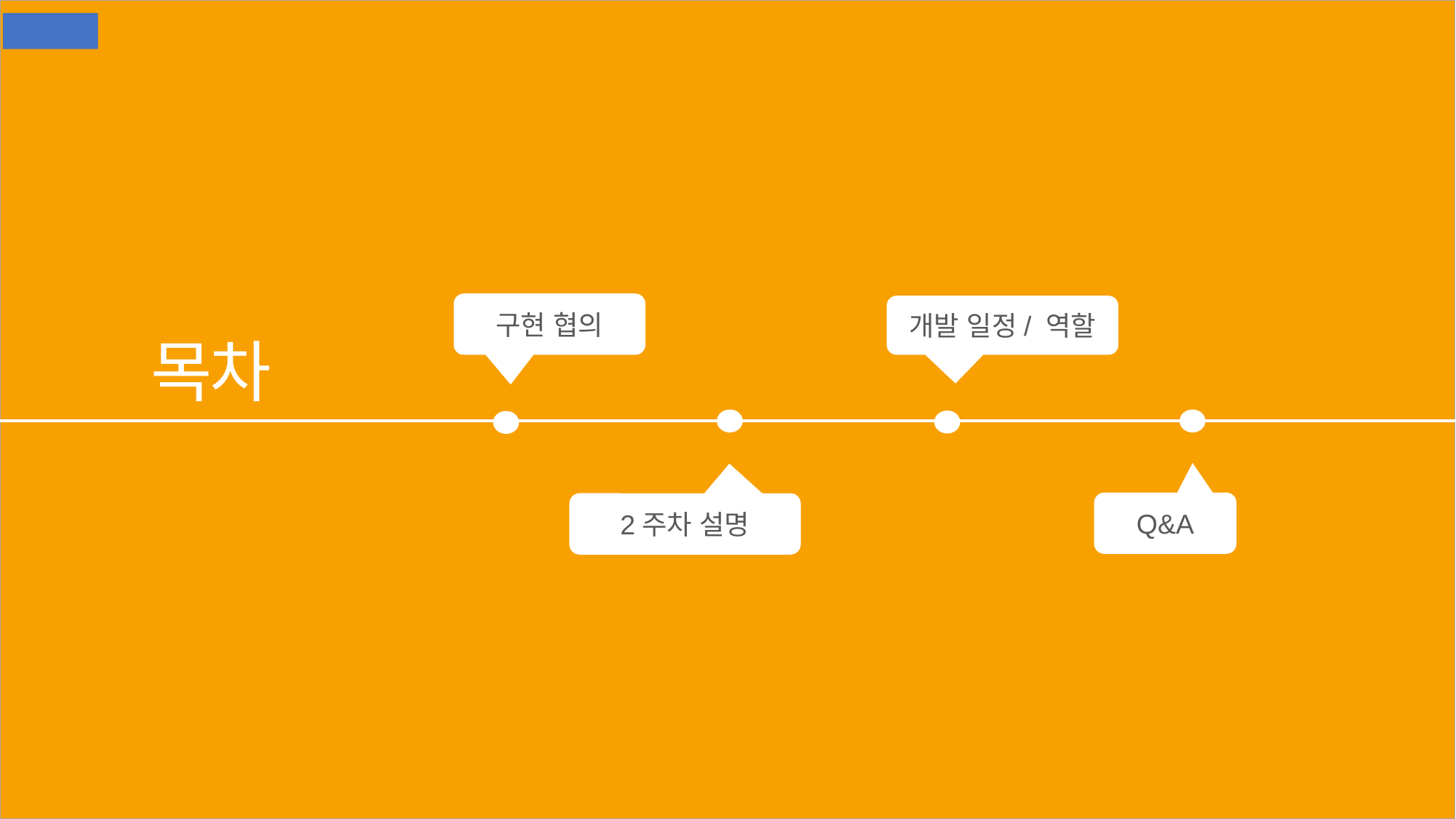

* 쁠쁠 *
구현 협의
개발 일정/ 역할
목차

Q&A
2주차 설명